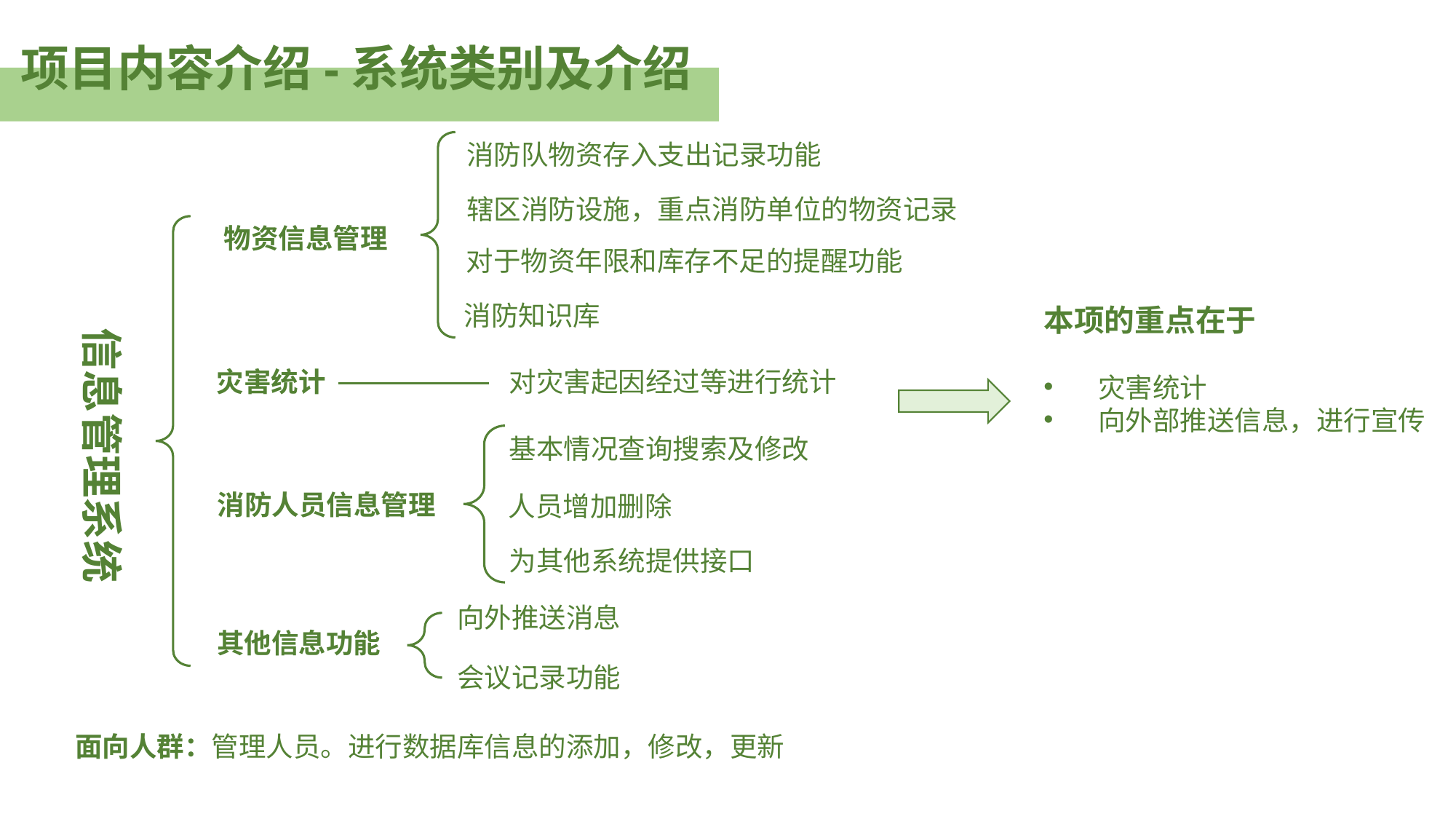

项目内容介绍-系统类别及介绍

消防队物资存入支出记录功能
辖区消防设施，重点消防单位的物资记录

物资信息管理
对于物资年限和库存不足的提醒功能
消防知识库
信息管理系统
消防人员信息管理
向外推送消息

会议记录功能
本项的重点在于

灾害统计
向外部推送信息，进行宣传

灾害统计
对灾害起因经过等进行统计

基本情况查询搜索及修改
人员增加删除
为其他系统提供接口
其他信息功能
面向人群：管理人员。进行数据库信息的添加，修改，更新